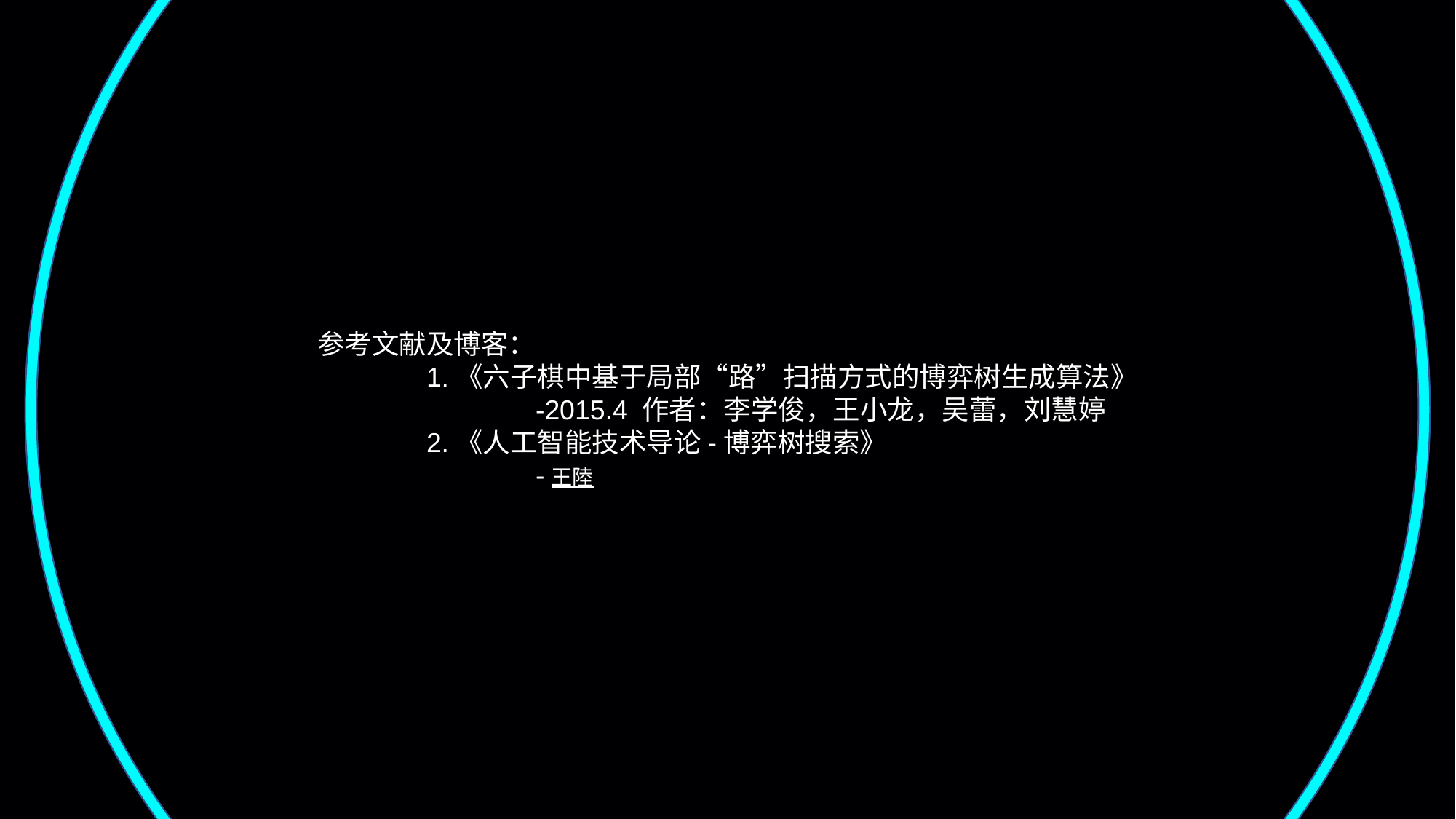

参考文献及博客：
	1.《六子棋中基于局部“路”扫描方式的博弈树生成算法》
		-2015.4 作者：李学俊，王小龙，吴蕾，刘慧婷
	2.《人工智能技术导论-博弈树搜索》
		-王陸